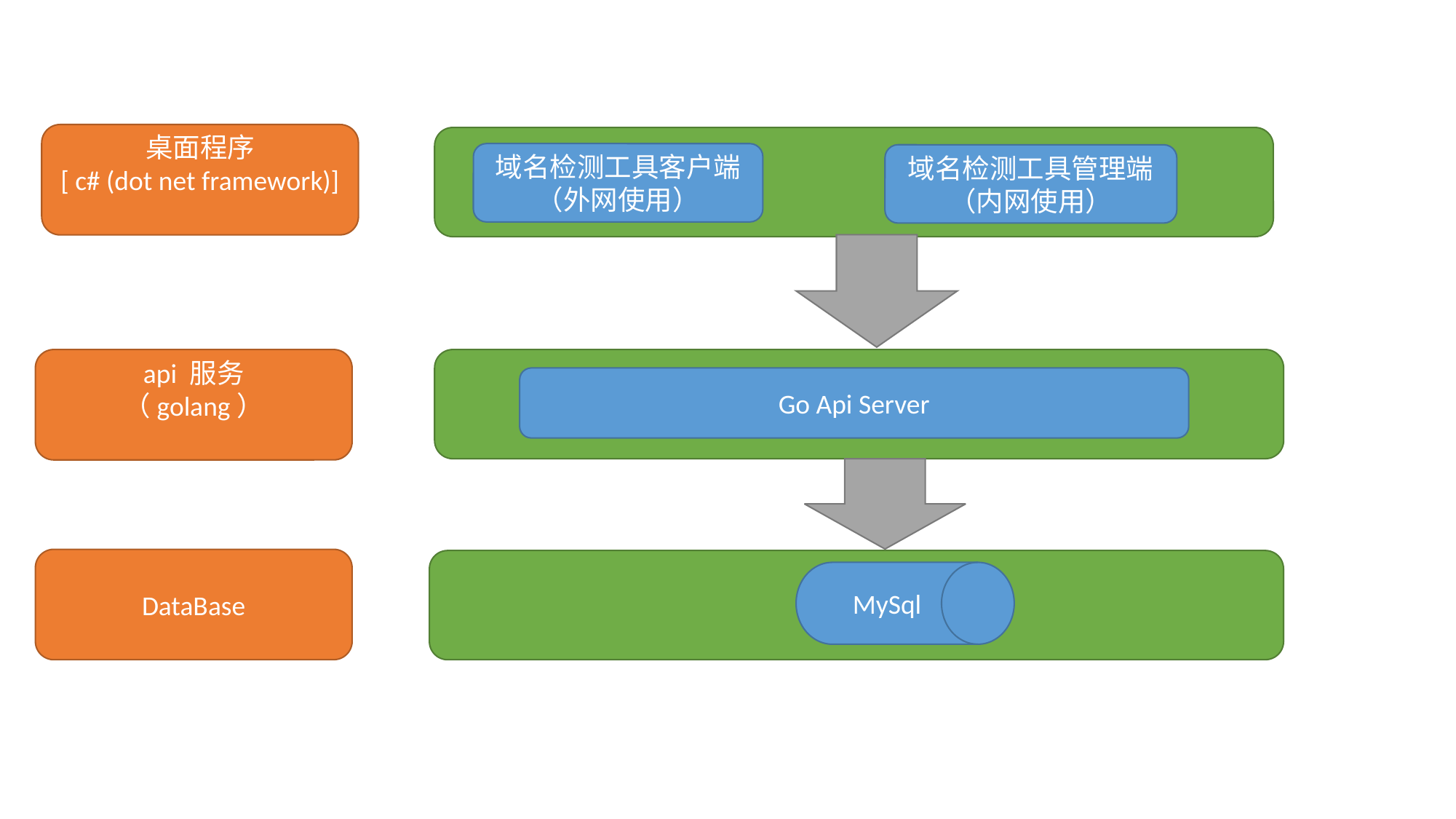

桌面程序
[ c# (dot net framework)]

# 蜂鸟架构图
域名检测工具客户端（外网使用）
域名检测工具管理端
（内网使用）

api 服务
（golang）

Go Api Server

DataBase

MySql